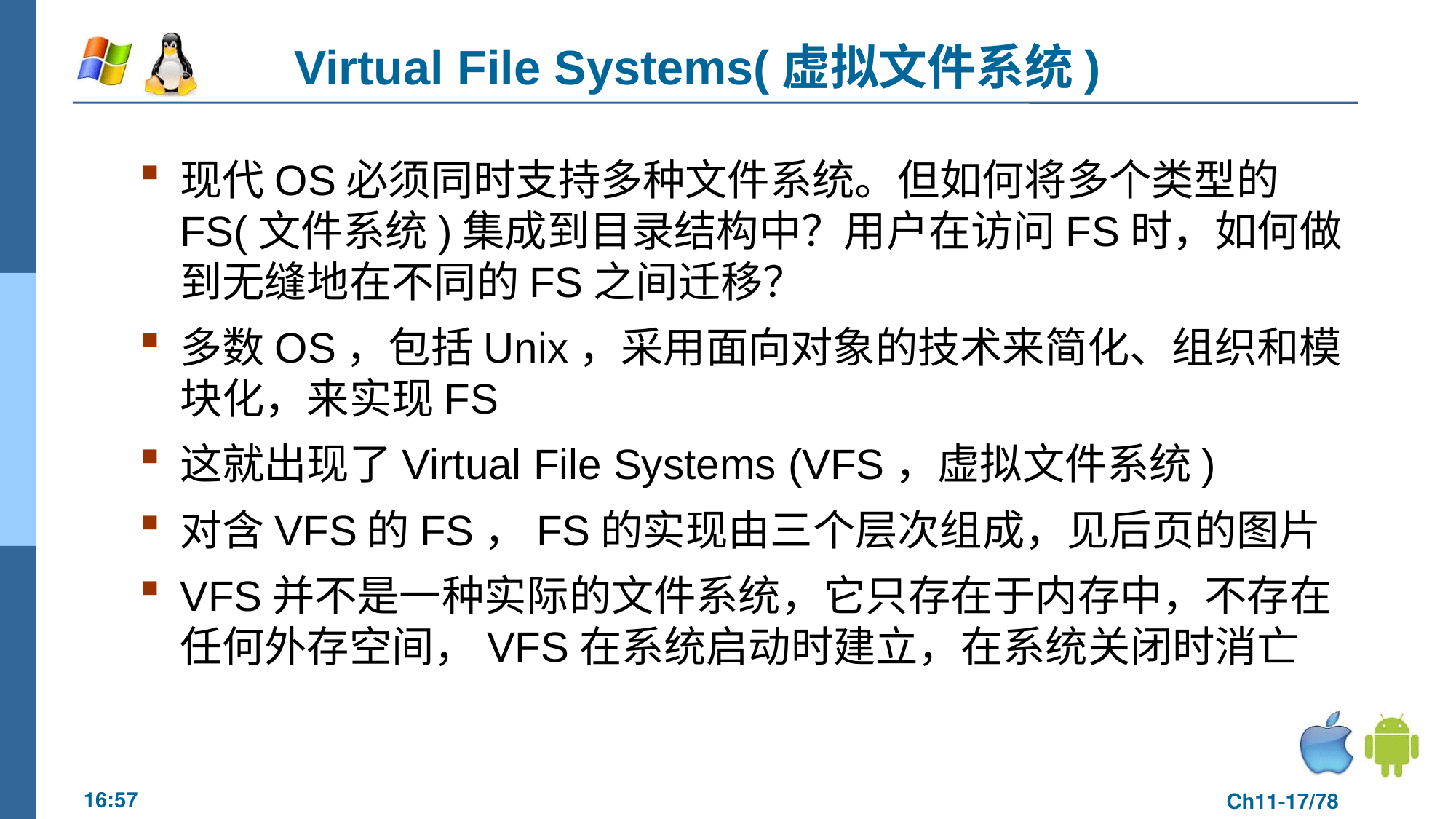

# Virtual File Systems(虚拟文件系统)
现代OS必须同时支持多种文件系统。但如何将多个类型的FS(文件系统)集成到目录结构中？用户在访问FS时，如何做到无缝地在不同的FS之间迁移？
多数OS，包括Unix，采用面向对象的技术来简化、组织和模块化，来实现FS
这就出现了Virtual File Systems (VFS，虚拟文件系统)
对含VFS的FS，FS的实现由三个层次组成，见后页的图片
VFS并不是一种实际的文件系统，它只存在于内存中，不存在任何外存空间，VFS在系统启动时建立，在系统关闭时消亡